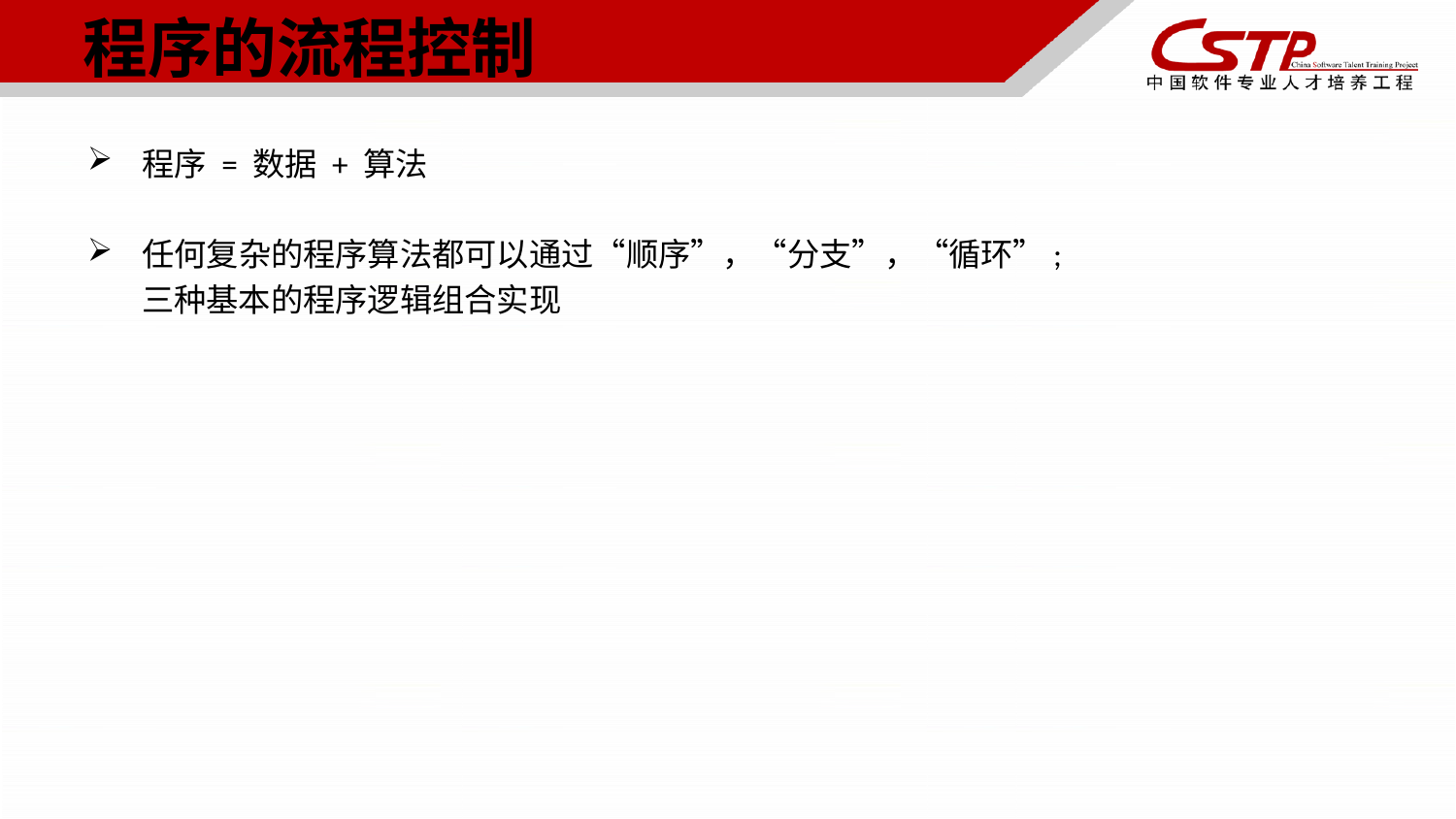

# 程序的流程控制
程序 = 数据 + 算法

任何复杂的程序算法都可以通过“顺序”，“分支”，“循环”;
	三种基本的程序逻辑组合实现